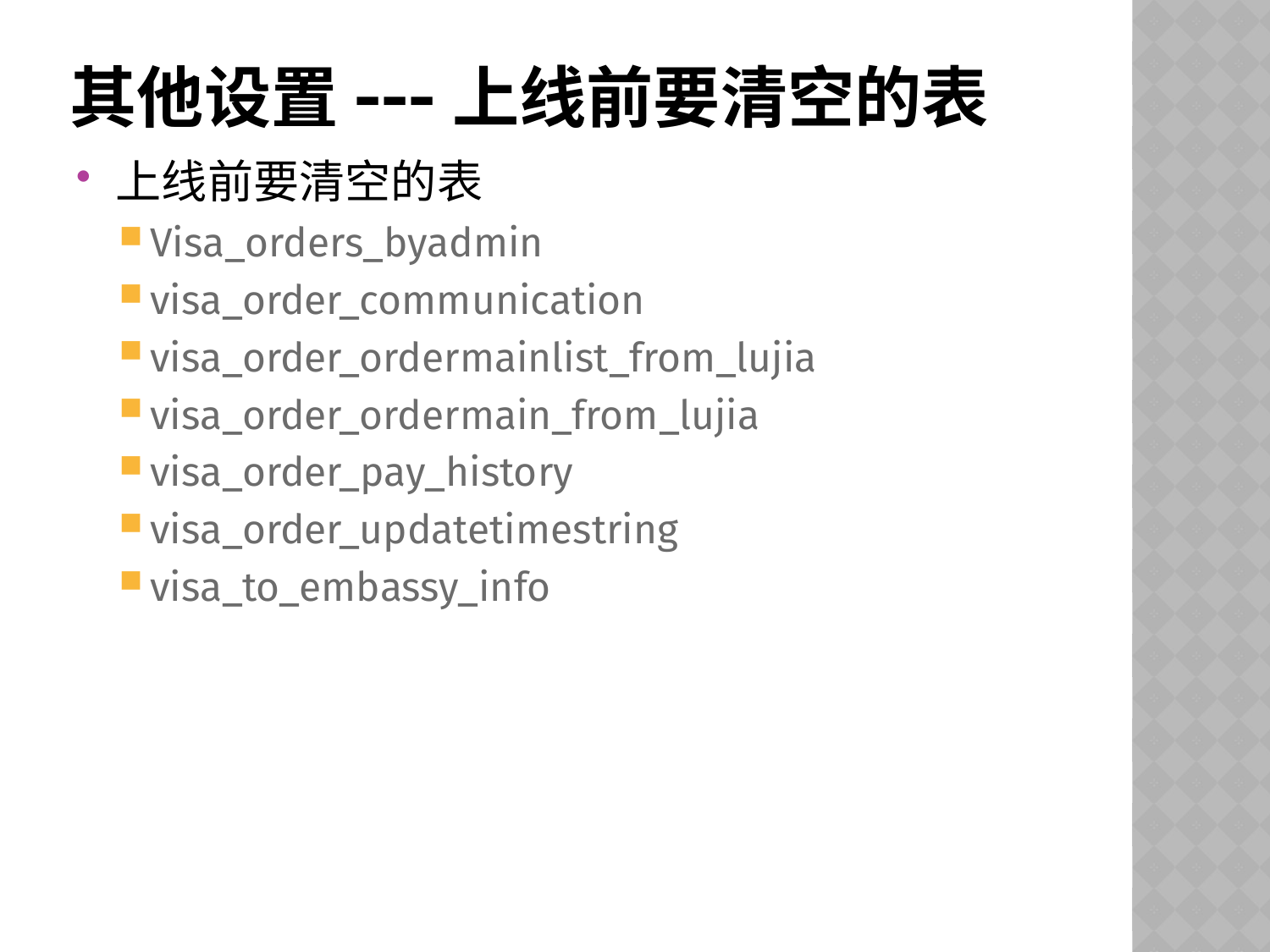

# 其他设置---上线前要清空的表
上线前要清空的表
Visa_orders_byadmin
visa_order_communication
visa_order_ordermainlist_from_lujia
visa_order_ordermain_from_lujia
visa_order_pay_history
visa_order_updatetimestring
visa_to_embassy_info